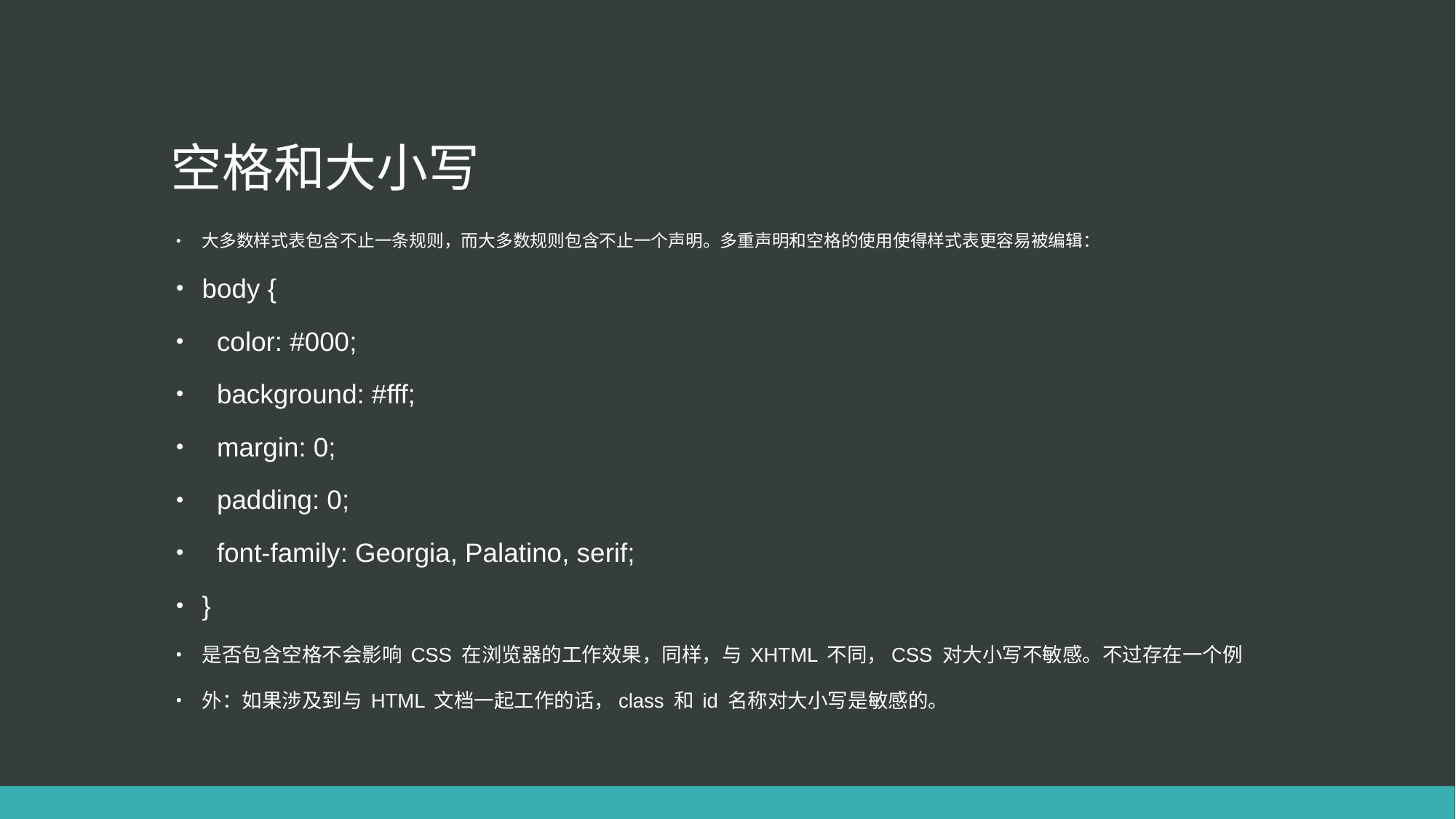

# 空格和大小写
大多数样式表包含不止一条规则，而大多数规则包含不止一个声明。多重声明和空格的使用使得样式表更容易被编辑：
body {
  color: #000;
  background: #fff;
  margin: 0;
  padding: 0;
  font-family: Georgia, Palatino, serif;
}
是否包含空格不会影响 CSS 在浏览器的工作效果，同样，与 XHTML 不同，CSS 对大小写不敏感。不过存在一个例
外：如果涉及到与 HTML 文档一起工作的话，class 和 id 名称对大小写是敏感的。